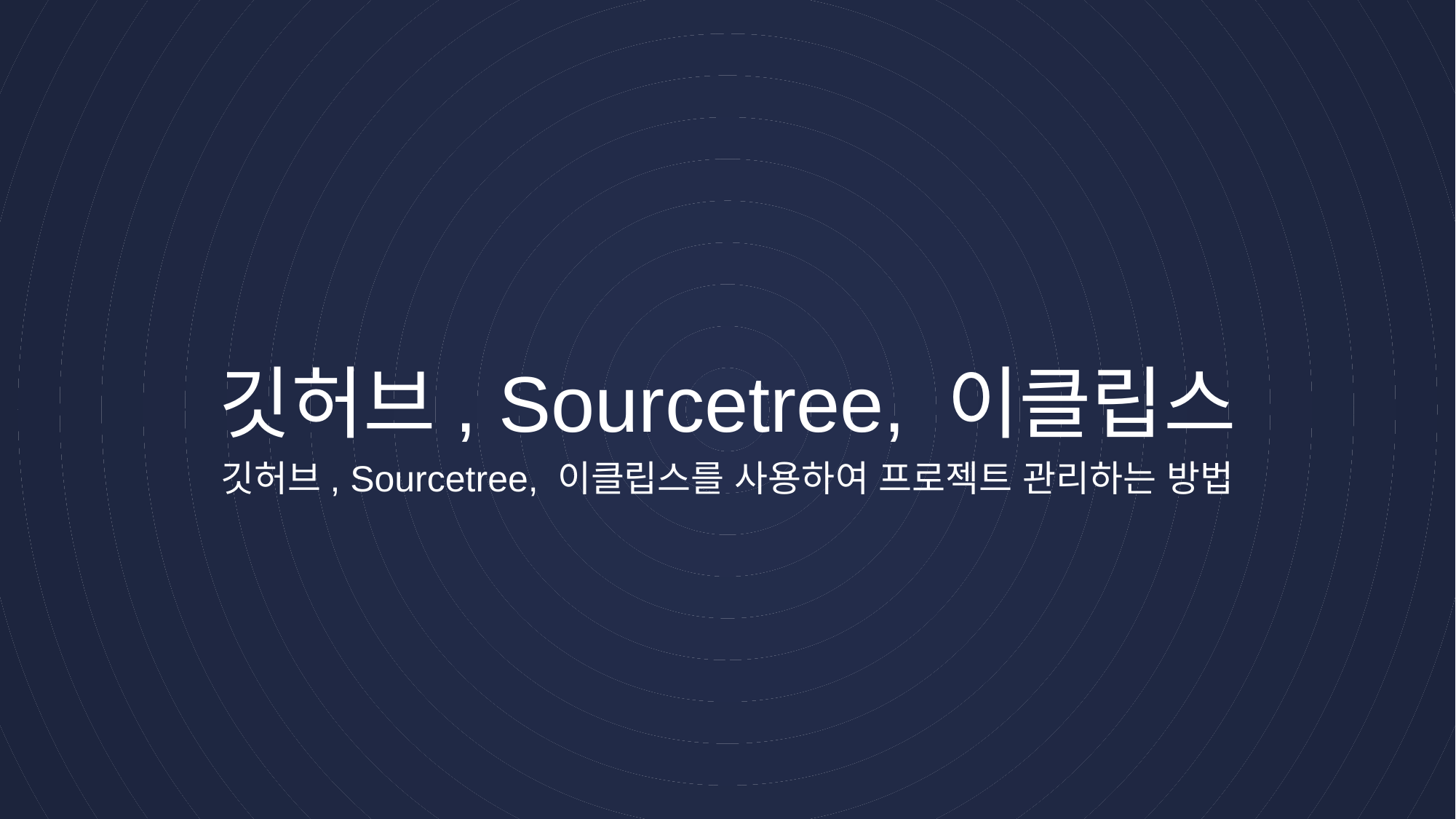

# 깃허브, Sourcetree, 이클립스
깃허브, Sourcetree, 이클립스를 사용하여 프로젝트 관리하는 방법